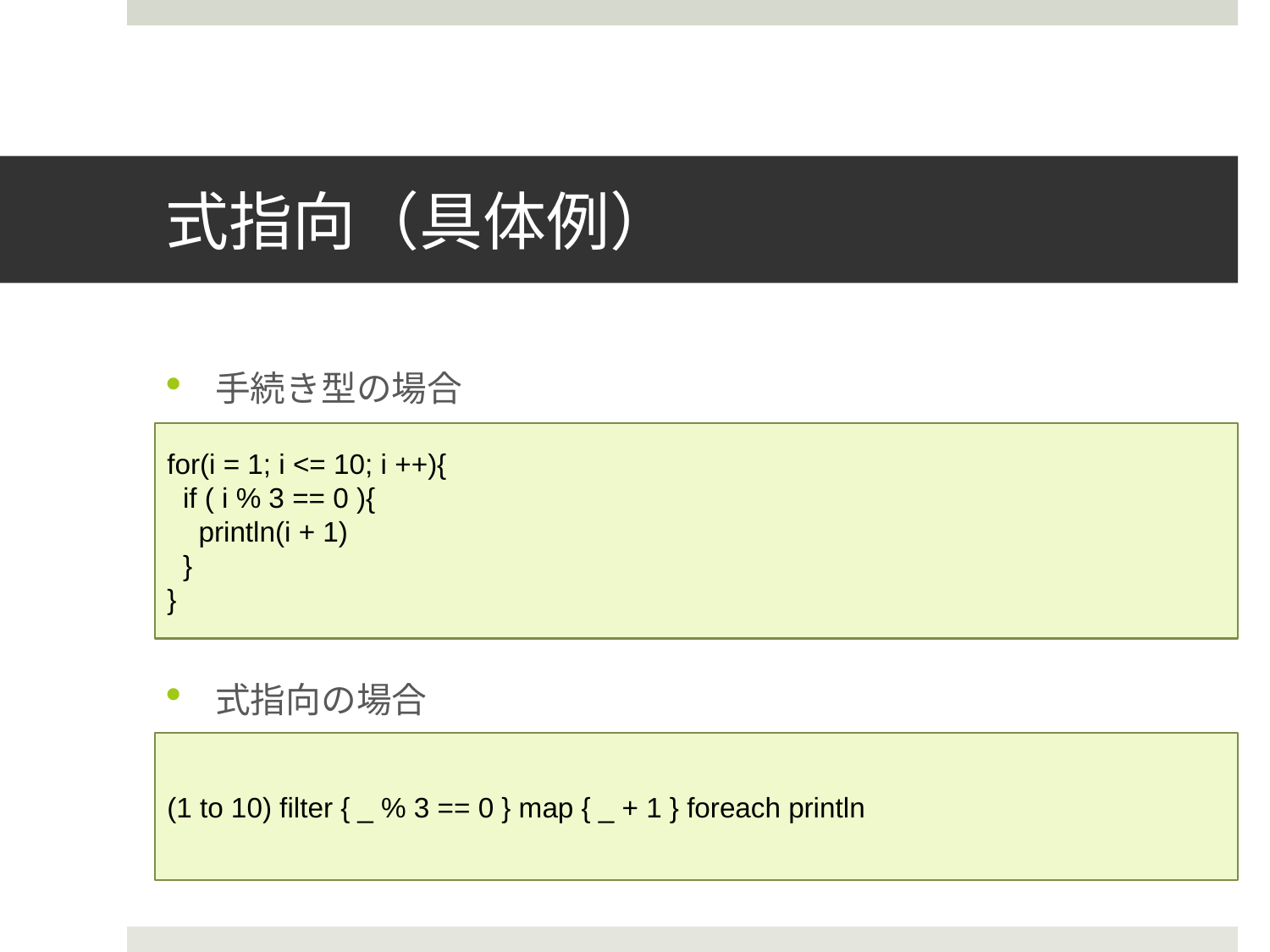

# 式指向（具体例）
手続き型の場合

式指向の場合

for(i = 1; i <= 10; i ++){
  if ( i % 3 == 0 ){
    println(i + 1)
  }
}
(1 to 10) filter { _ % 3 == 0 } map { _ + 1 } foreach println